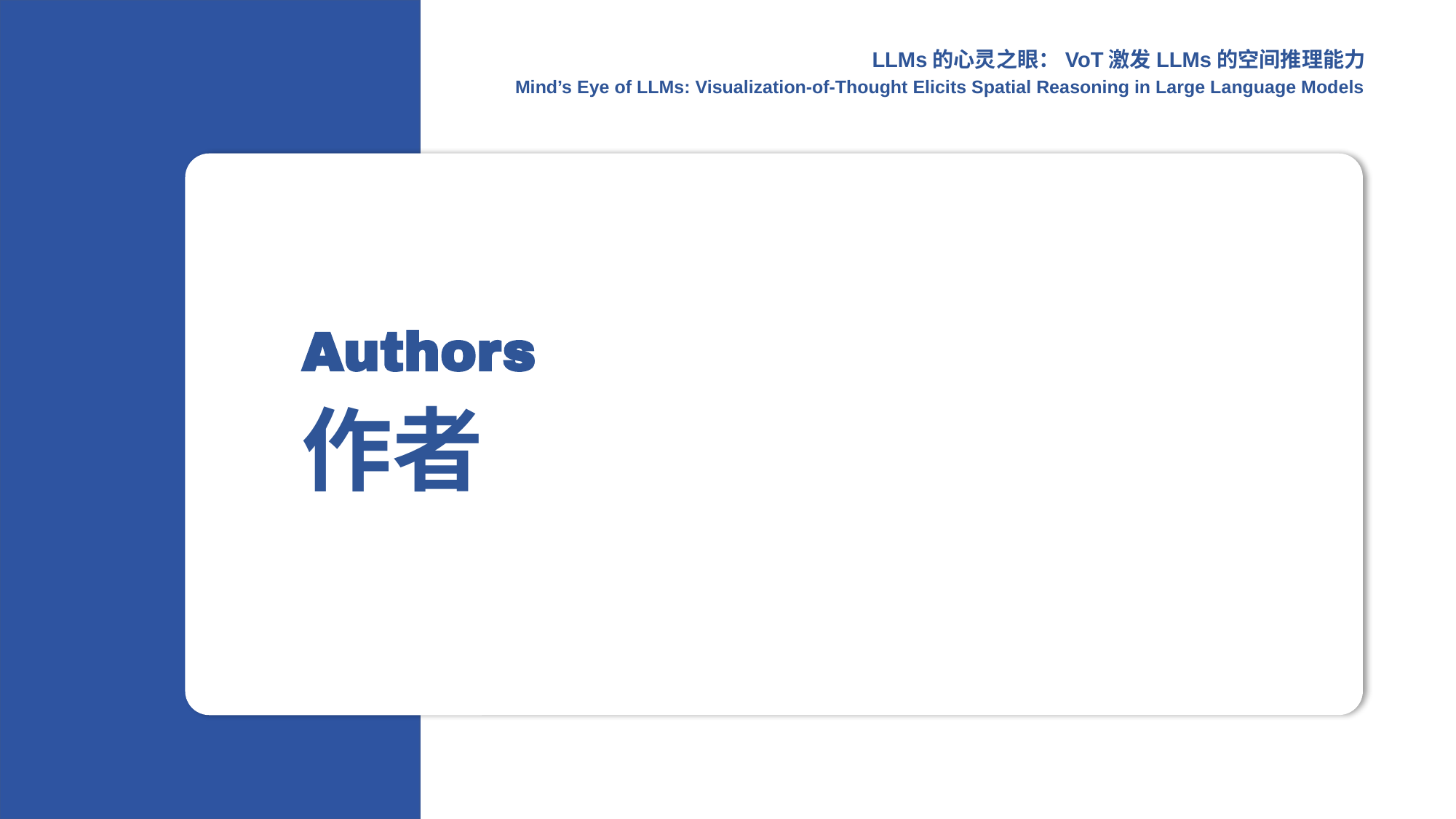

LLMs的心灵之眼：VoT激发LLMs的空间推理能力

Mind’s Eye of LLMs: Visualization-of-Thought Elicits Spatial Reasoning in Large Language Models

Authors
作者